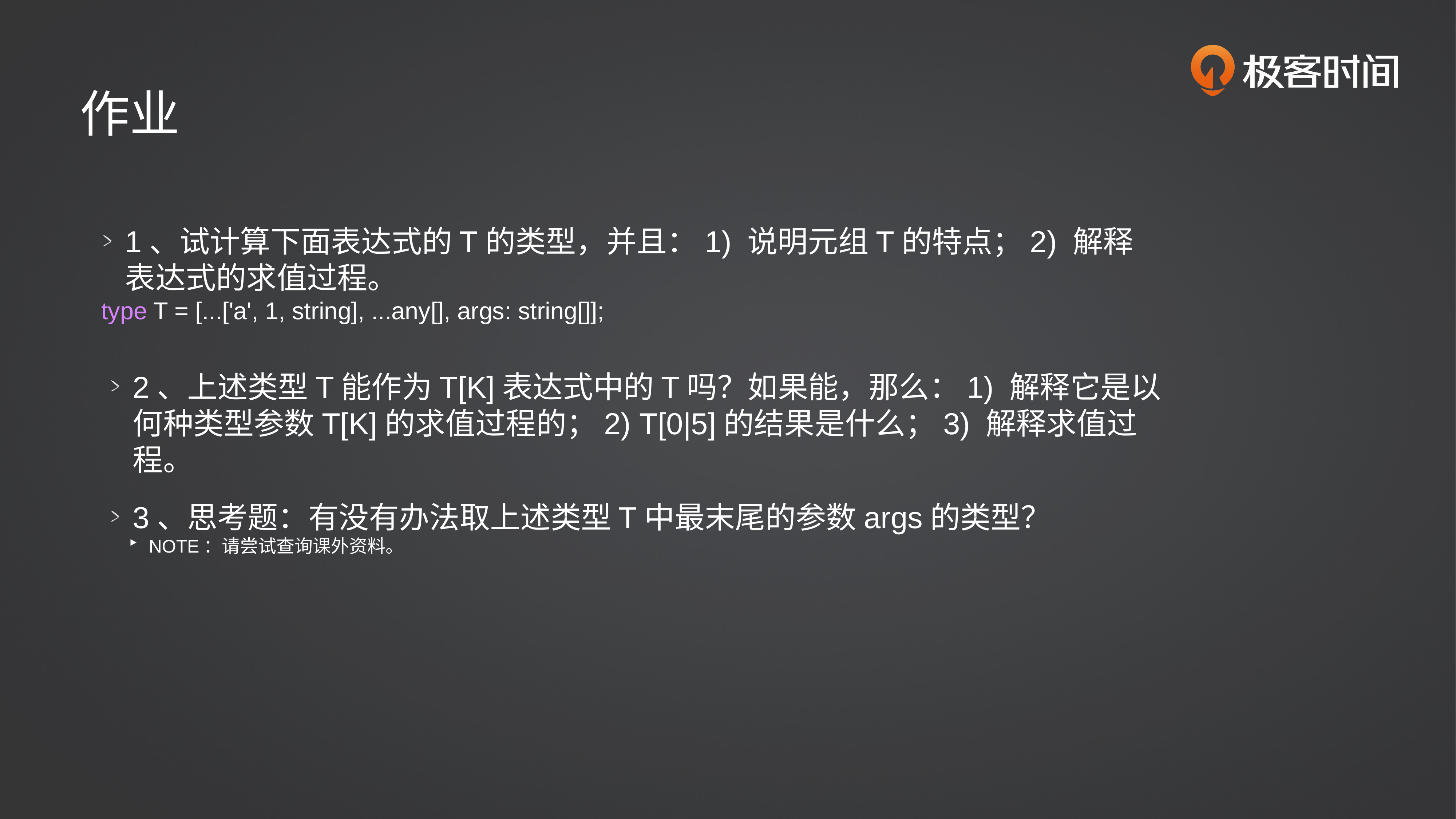

作业
1、试计算下面表达式的T的类型，并且：1) 说明元组T的特点；2) 解释表达式的求值过程。
type T = [...['a', 1, string], ...any[], args: string[]];
2、上述类型T能作为T[K]表达式中的T吗？如果能，那么：1) 解释它是以何种类型参数T[K]的求值过程的；2) T[0|5]的结果是什么；3) 解释求值过程。
3、思考题：有没有办法取上述类型T中最末尾的参数args的类型？
NOTE：请尝试查询课外资料。